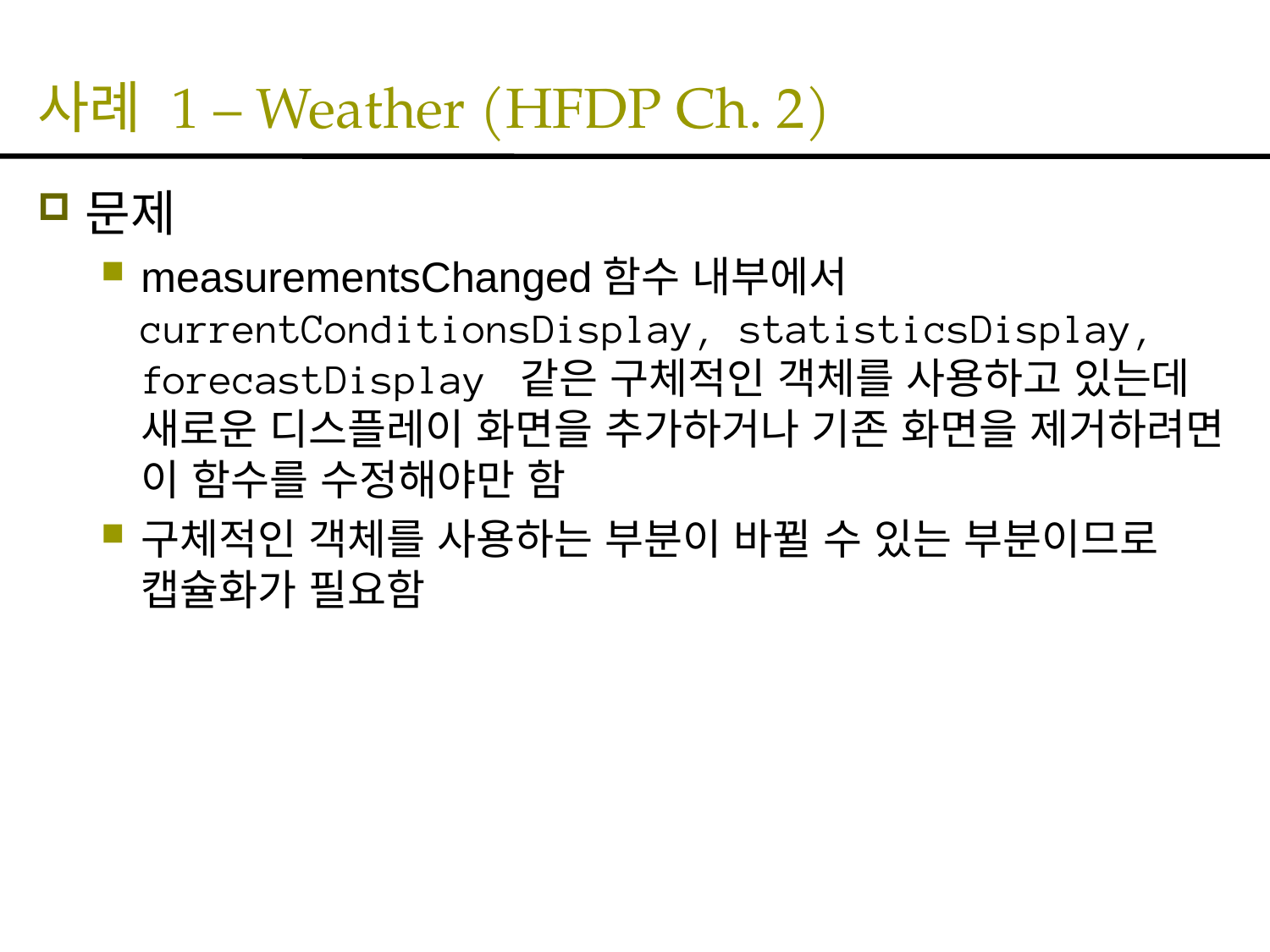

# 사례 1 – Weather (HFDP Ch. 2)
문제
measurementsChanged함수 내부에서 currentConditionsDisplay, statisticsDisplay, forecastDisplay 같은 구체적인 객체를 사용하고 있는데 새로운 디스플레이 화면을 추가하거나 기존 화면을 제거하려면 이 함수를 수정해야만 함
구체적인 객체를 사용하는 부분이 바뀔 수 있는 부분이므로 캡슐화가 필요함